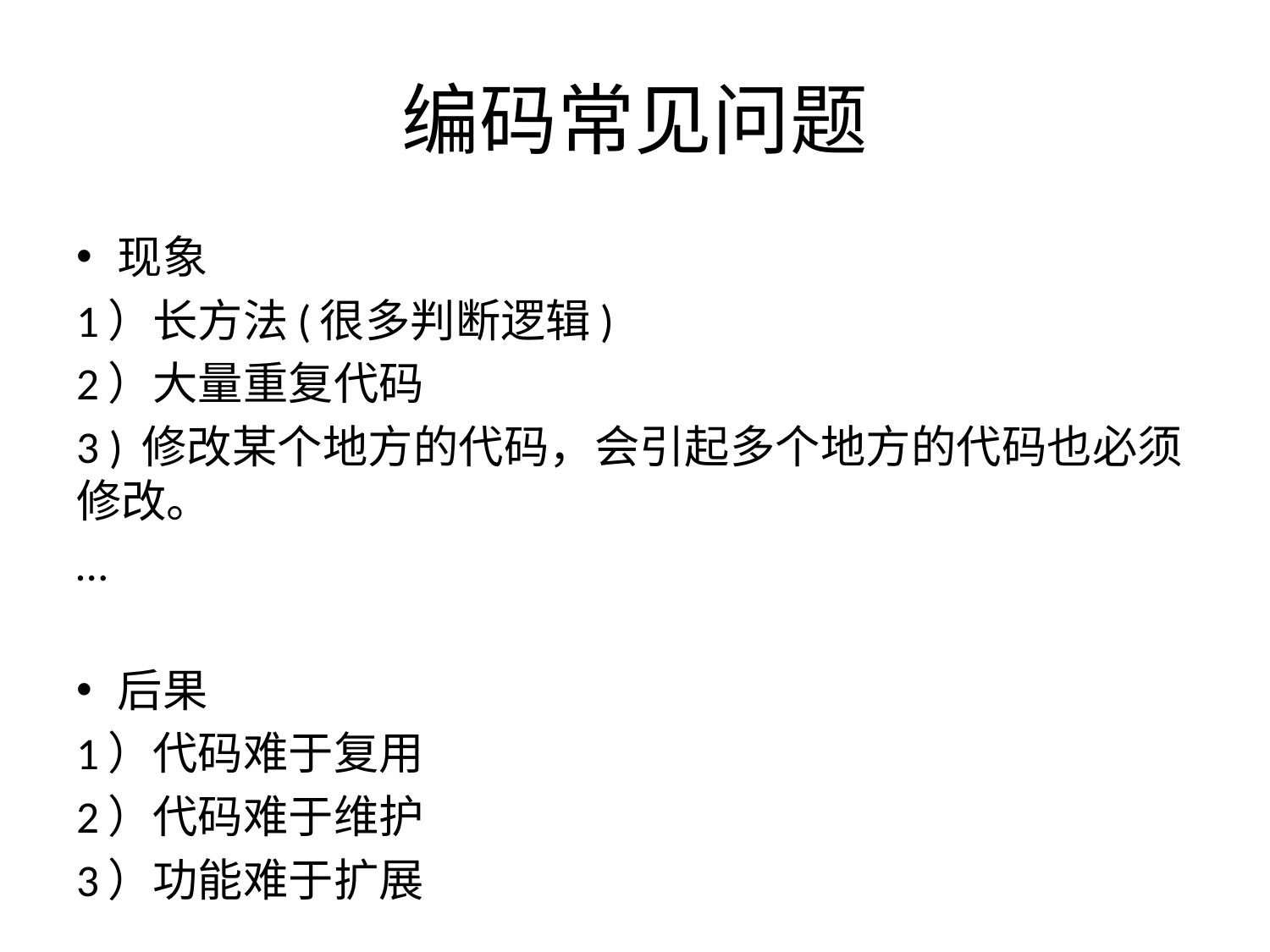

# 编码常见问题
现象
1）长方法(很多判断逻辑)
2）大量重复代码
3 ) 修改某个地方的代码，会引起多个地方的代码也必须修改。
…

后果
1）代码难于复用
2）代码难于维护
3）功能难于扩展